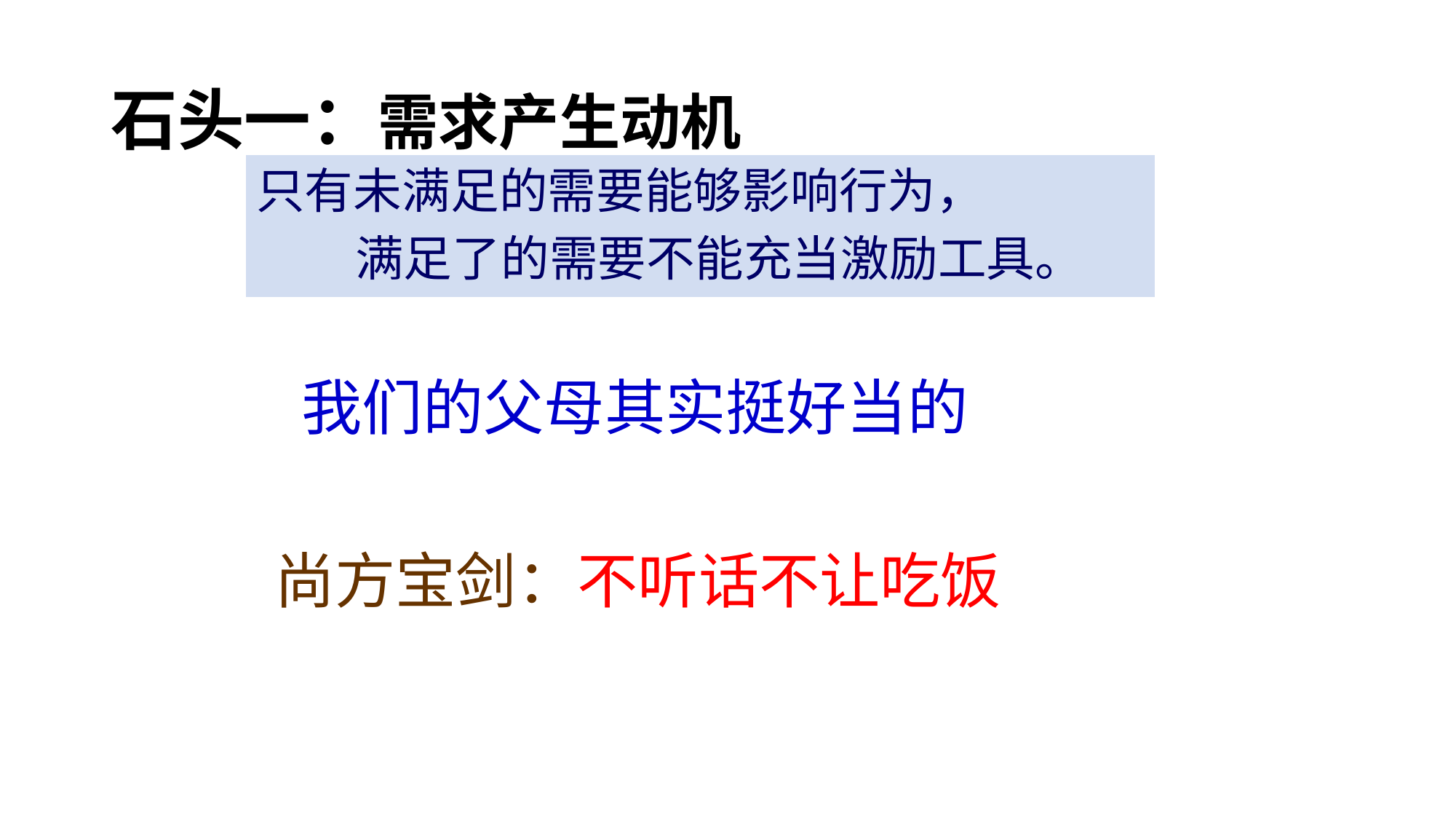

# 石头一：需求产生动机
只有未满足的需要能够影响行为，
        满足了的需要不能充当激励工具。
我们的父母其实挺好当的

尚方宝剑：不听话不让吃饭